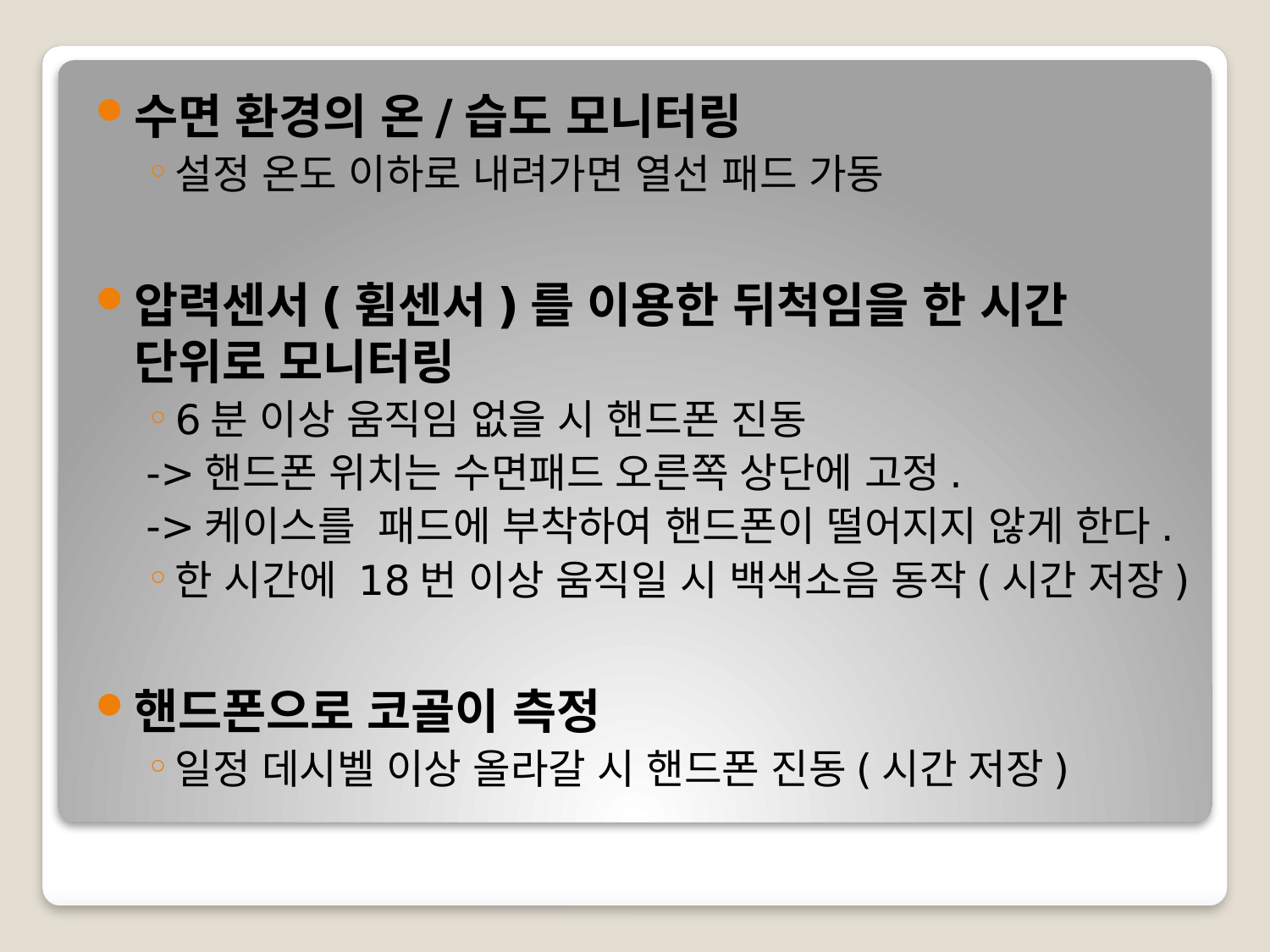

수면 환경의 온/습도 모니터링
설정 온도 이하로 내려가면 열선 패드 가동

압력센서(휨센서)를 이용한 뒤척임을 한 시간 단위로 모니터링
6분 이상 움직임 없을 시 핸드폰 진동
->핸드폰 위치는 수면패드 오른쪽 상단에 고정.
->케이스를  패드에 부착하여 핸드폰이 떨어지지 않게 한다.
한 시간에 18번 이상 움직일 시 백색소음 동작(시간 저장)

핸드폰으로 코골이 측정
일정 데시벨 이상 올라갈 시 핸드폰 진동(시간 저장)